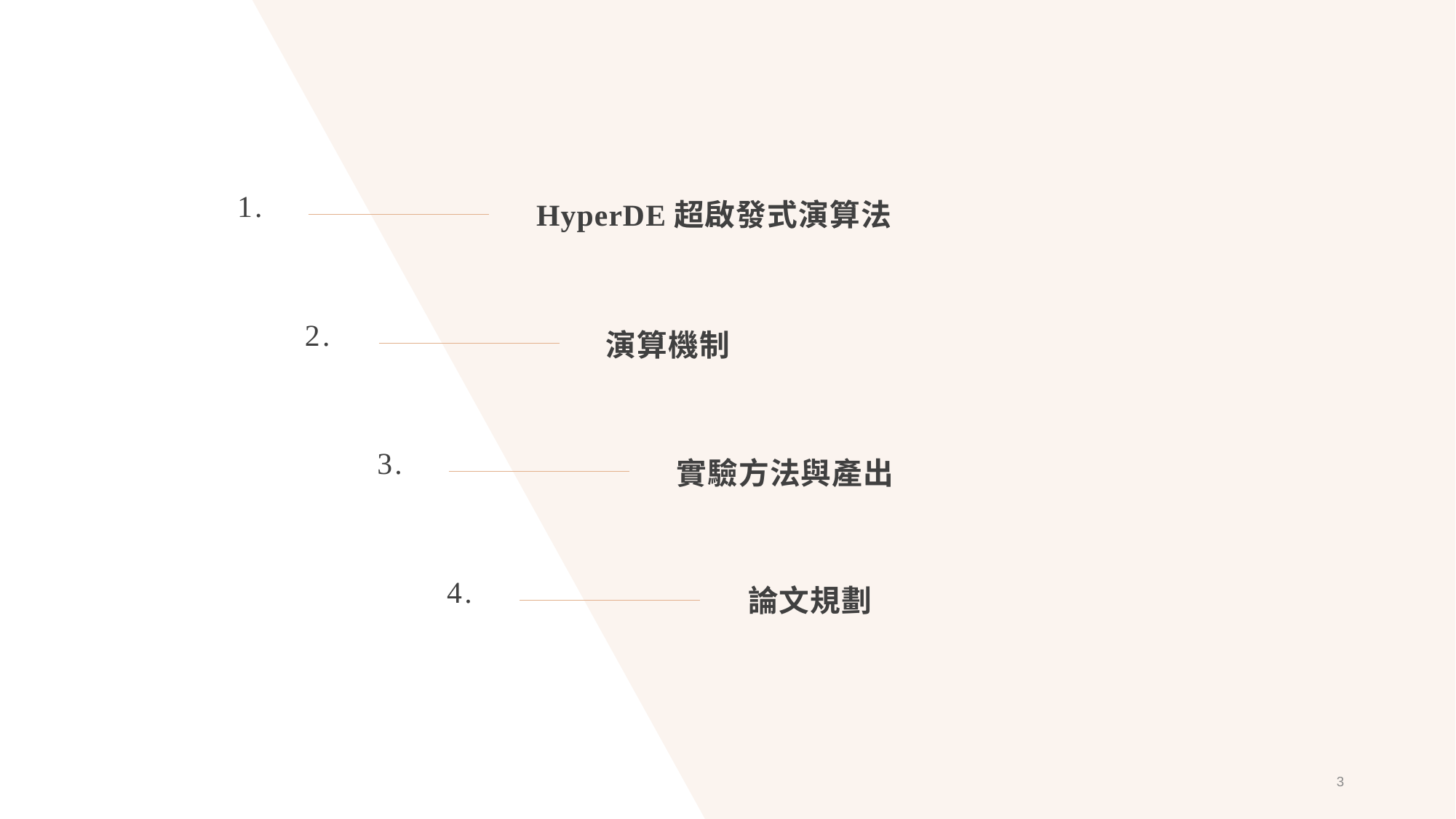

1.
HyperDE超啟發式演算法
2.
演算機制
3.
實驗方法與產出
4.
論文規劃
3